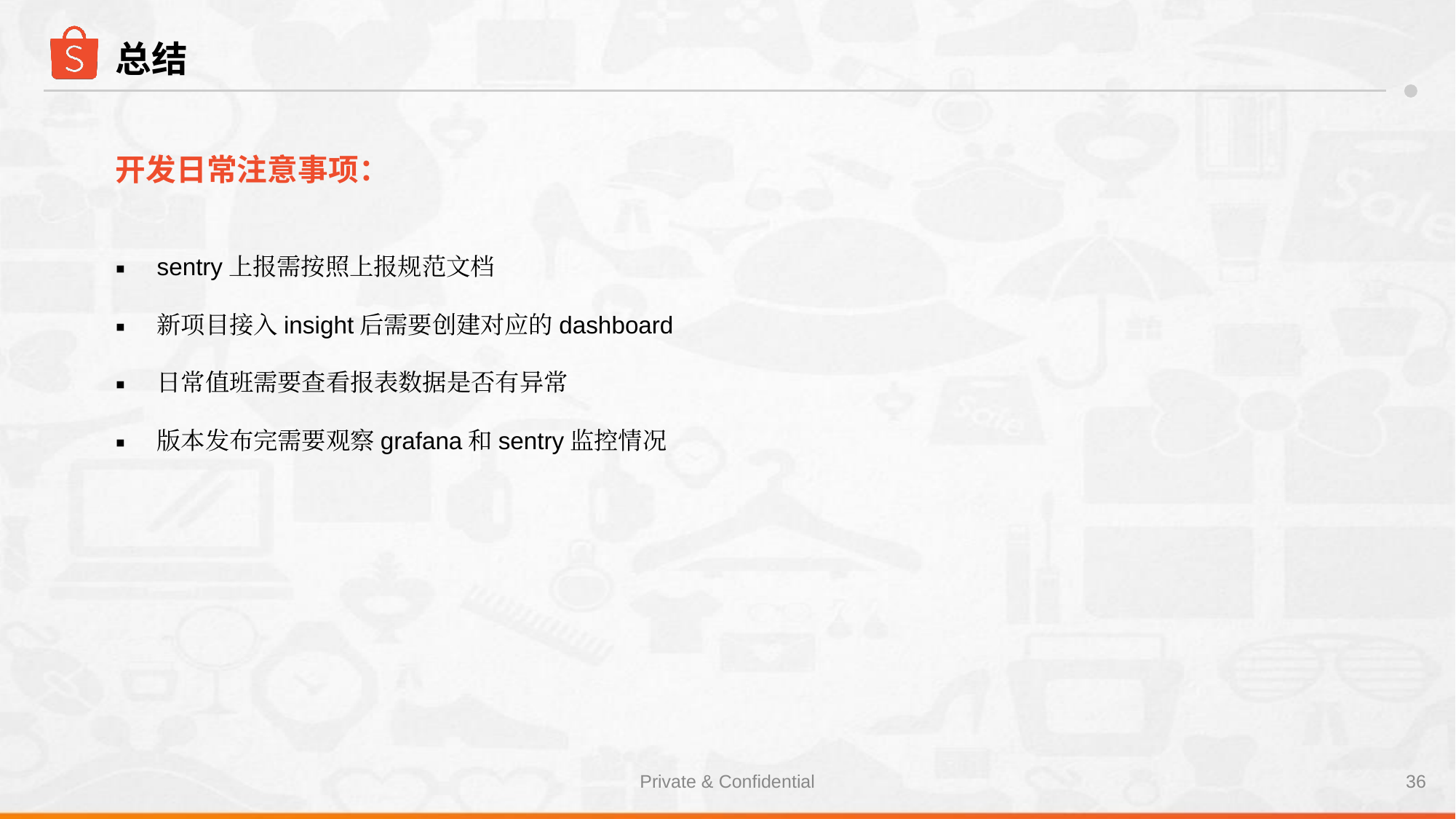

# 总结
开发日常注意事项：

sentry上报需按照上报规范文档

新项目接入insight后需要创建对应的dashboard

日常值班需要查看报表数据是否有异常

版本发布完需要观察grafana和sentry监控情况

Private & Confidential
36